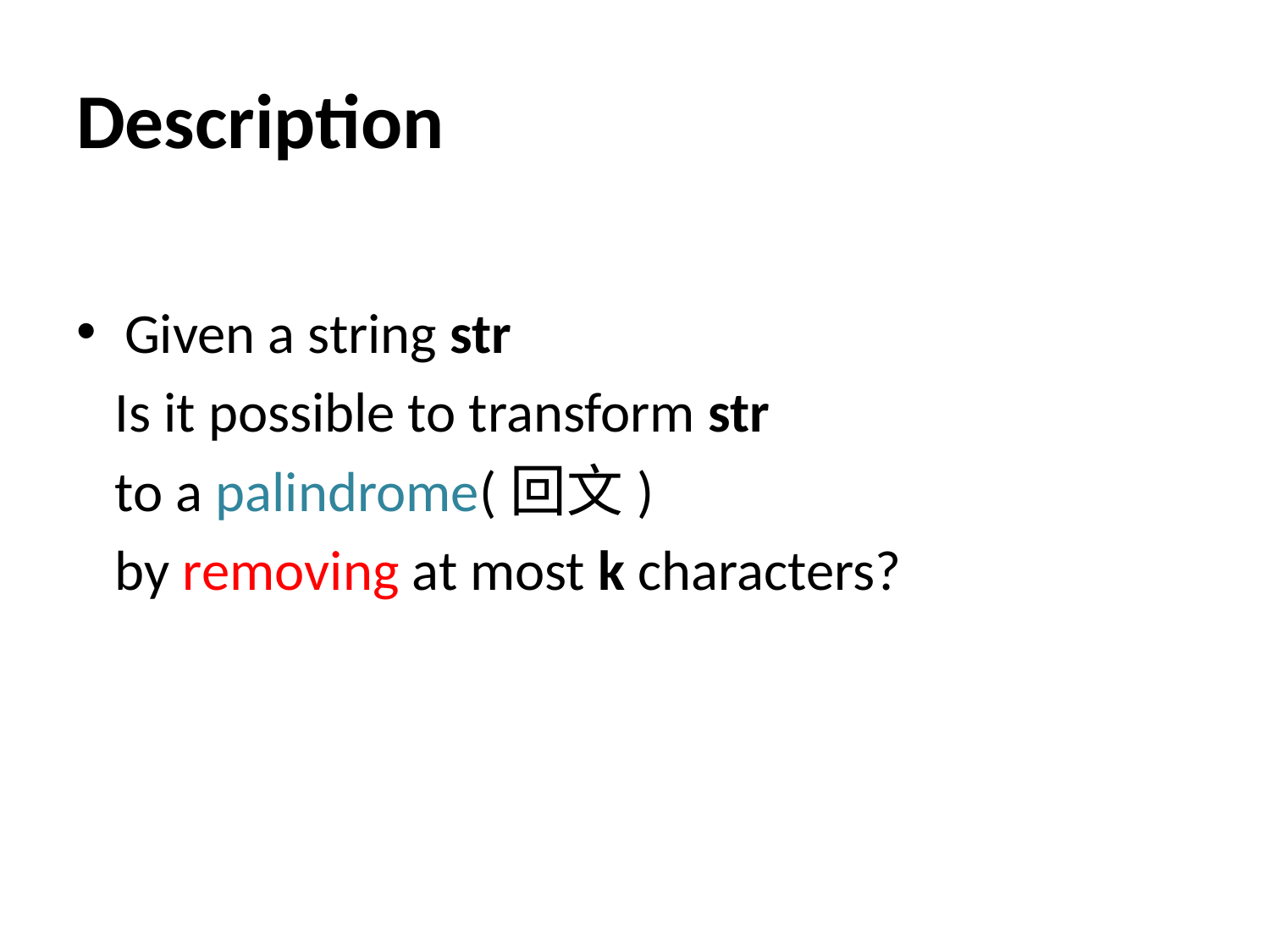

# Description
Given a string str
   Is it possible to transform str
   to a palindrome(回文)
   by removing at most k characters?